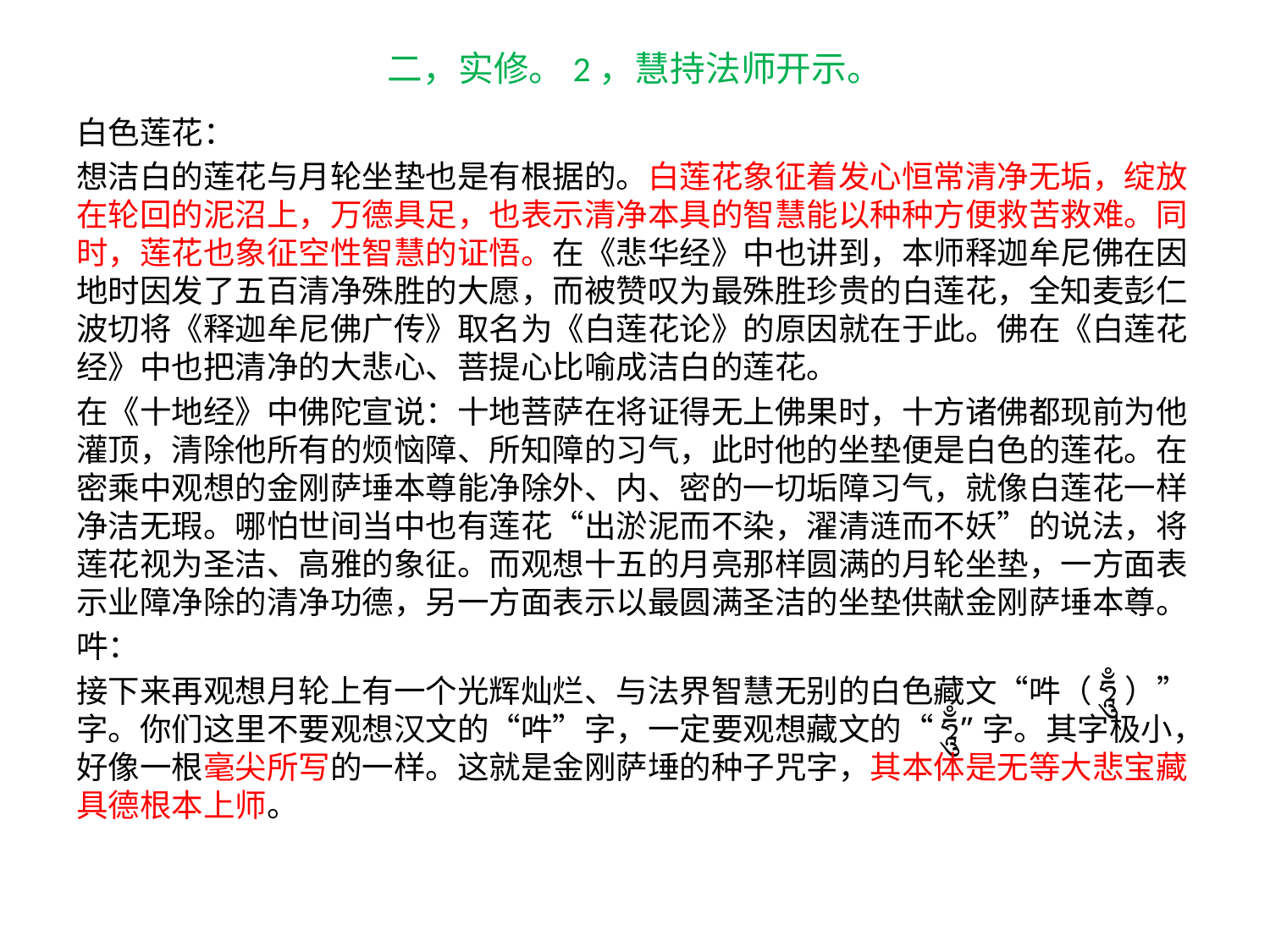

# 二，实修。2，慧持法师开示。
白色莲花：
想洁白的莲花与月轮坐垫也是有根据的。白莲花象征着发心恒常清净无垢，绽放在轮回的泥沼上，万德具足，也表示清净本具的智慧能以种种方便救苦救难。同时，莲花也象征空性智慧的证悟。在《悲华经》中也讲到，本师释迦牟尼佛在因地时因发了五百清净殊胜的大愿，而被赞叹为最殊胜珍贵的白莲花，全知麦彭仁波切将《释迦牟尼佛广传》取名为《白莲花论》的原因就在于此。佛在《白莲花经》中也把清净的大悲心、菩提心比喻成洁白的莲花。
在《十地经》中佛陀宣说：十地菩萨在将证得无上佛果时，十方诸佛都现前为他灌顶，清除他所有的烦恼障、所知障的习气，此时他的坐垫便是白色的莲花。在密乘中观想的金刚萨埵本尊能净除外、内、密的一切垢障习气，就像白莲花一样净洁无瑕。哪怕世间当中也有莲花“出淤泥而不染，濯清涟而不妖”的说法，将莲花视为圣洁、高雅的象征。而观想十五的月亮那样圆满的月轮坐垫，一方面表示业障净除的清净功德，另一方面表示以最圆满圣洁的坐垫供献金刚萨埵本尊。
吽：
接下来再观想月轮上有一个光辉灿烂、与法界智慧无别的白色藏文“吽（ཧཱུྃ）”字。你们这里不要观想汉文的“吽”字，一定要观想藏文的“ཧཱུྃ”字。其字极小，好像一根毫尖所写的一样。这就是金刚萨埵的种子咒字，其本体是无等大悲宝藏具德根本上师。